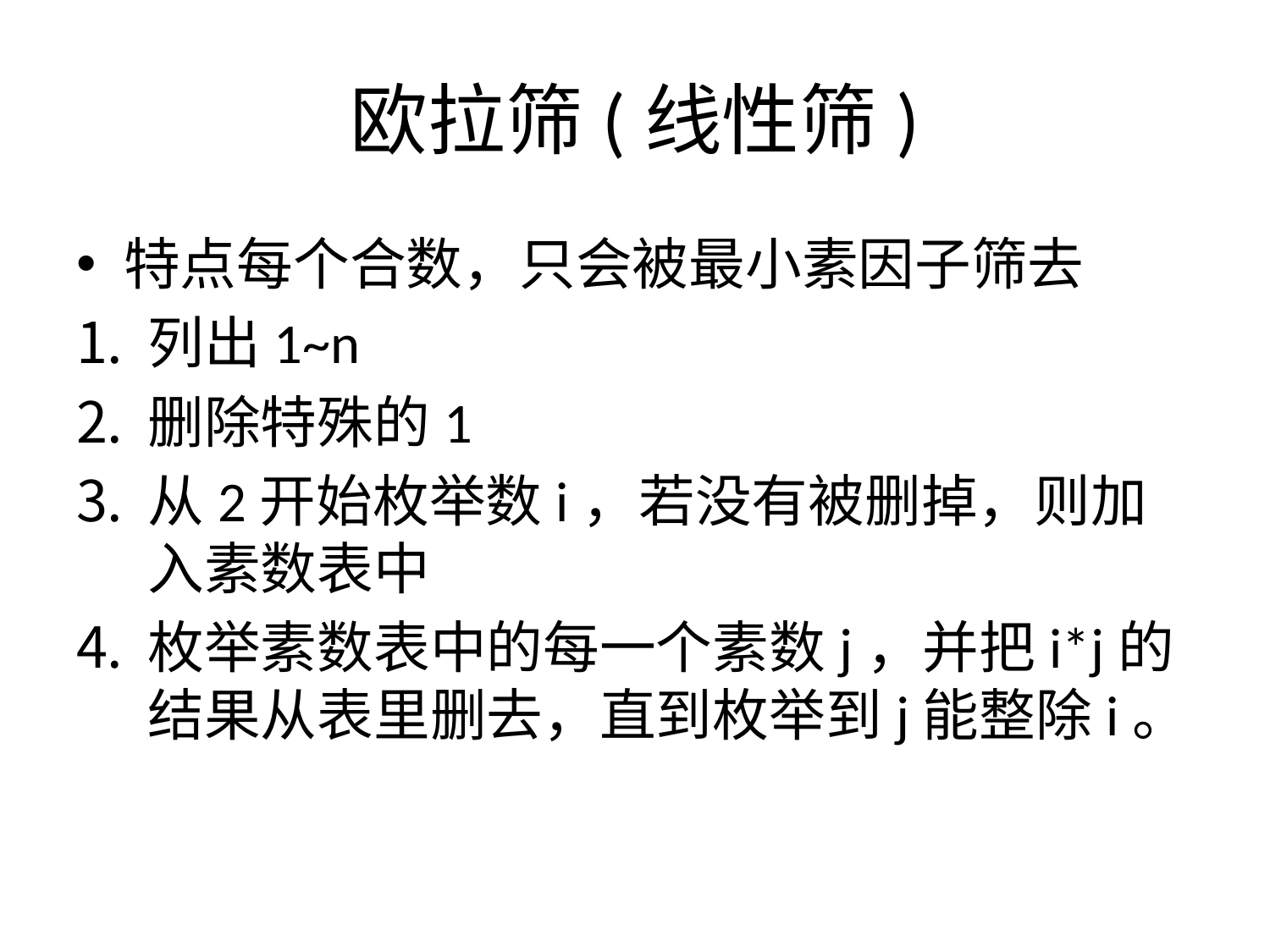

# 欧拉筛(线性筛)
特点每个合数，只会被最小素因子筛去
列出1~n
删除特殊的1
从2开始枚举数i，若没有被删掉，则加入素数表中
枚举素数表中的每一个素数j，并把i*j的结果从表里删去，直到枚举到j能整除i。